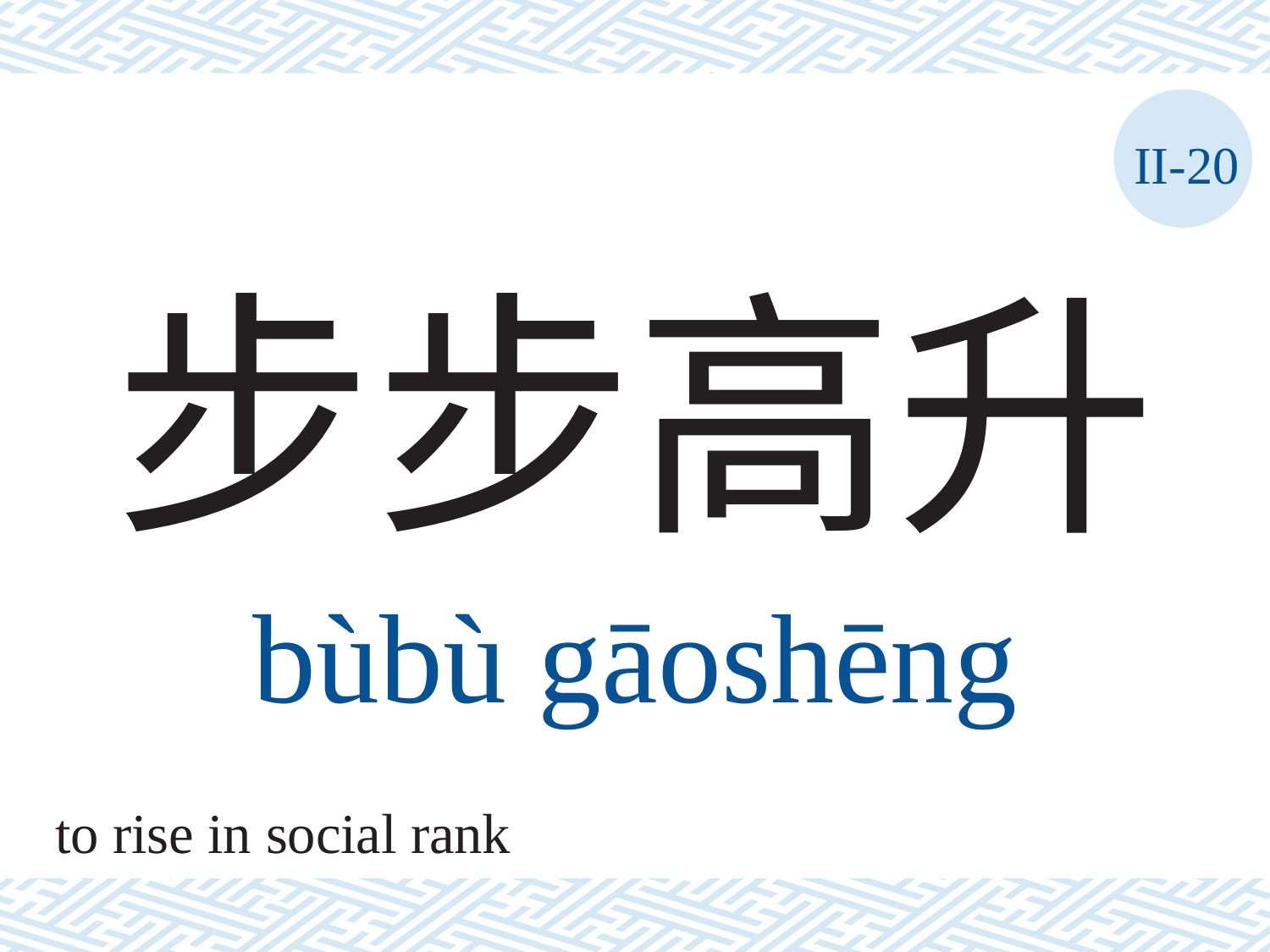

II-20
# 步步高升
bùbù	gāoshēng
to rise in social rank